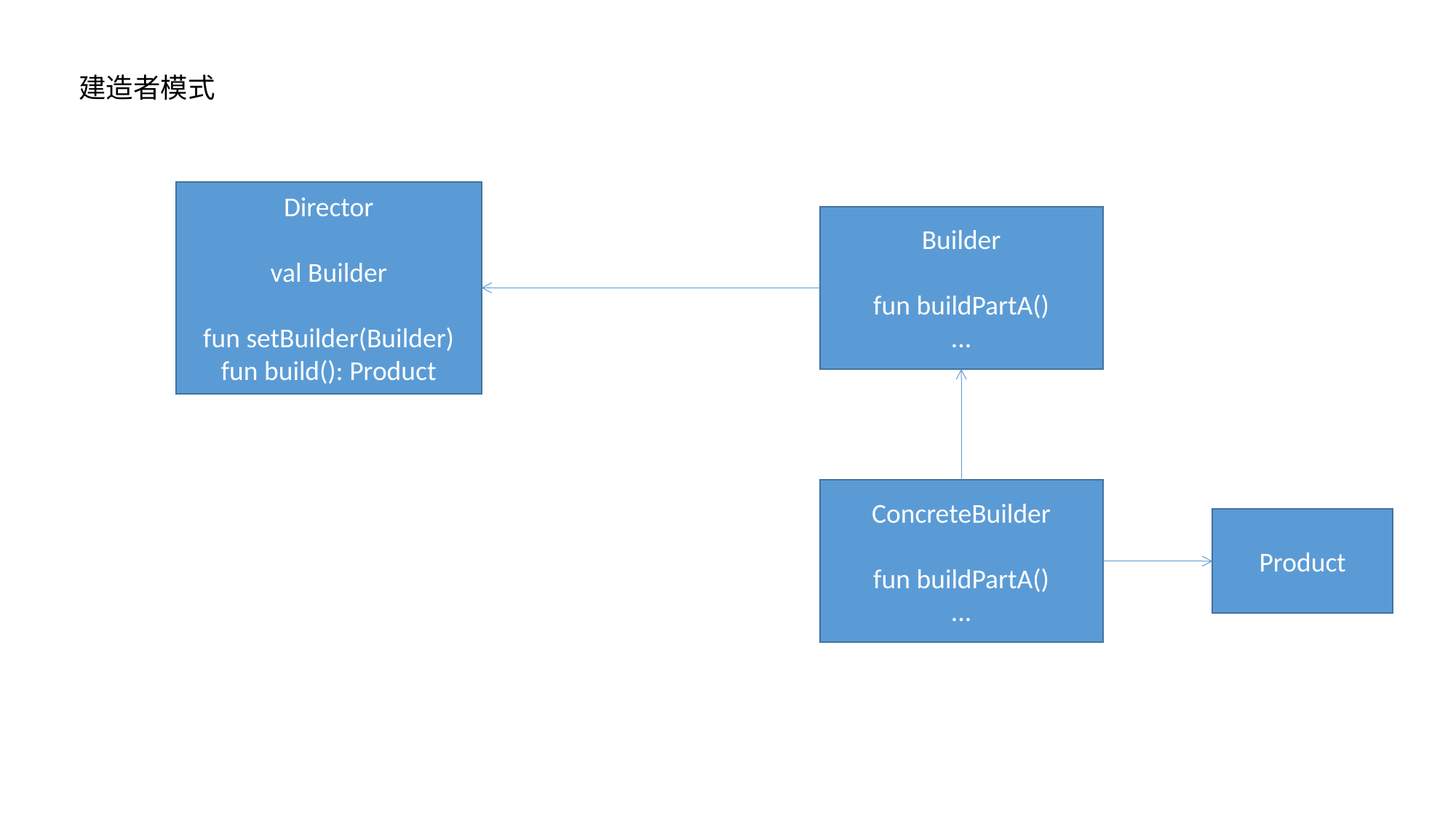

建造者模式
Director

val Builder

fun setBuilder(Builder)
fun build(): Product
Builder

fun buildPartA()
...
ConcreteBuilder

fun buildPartA()
...
Product